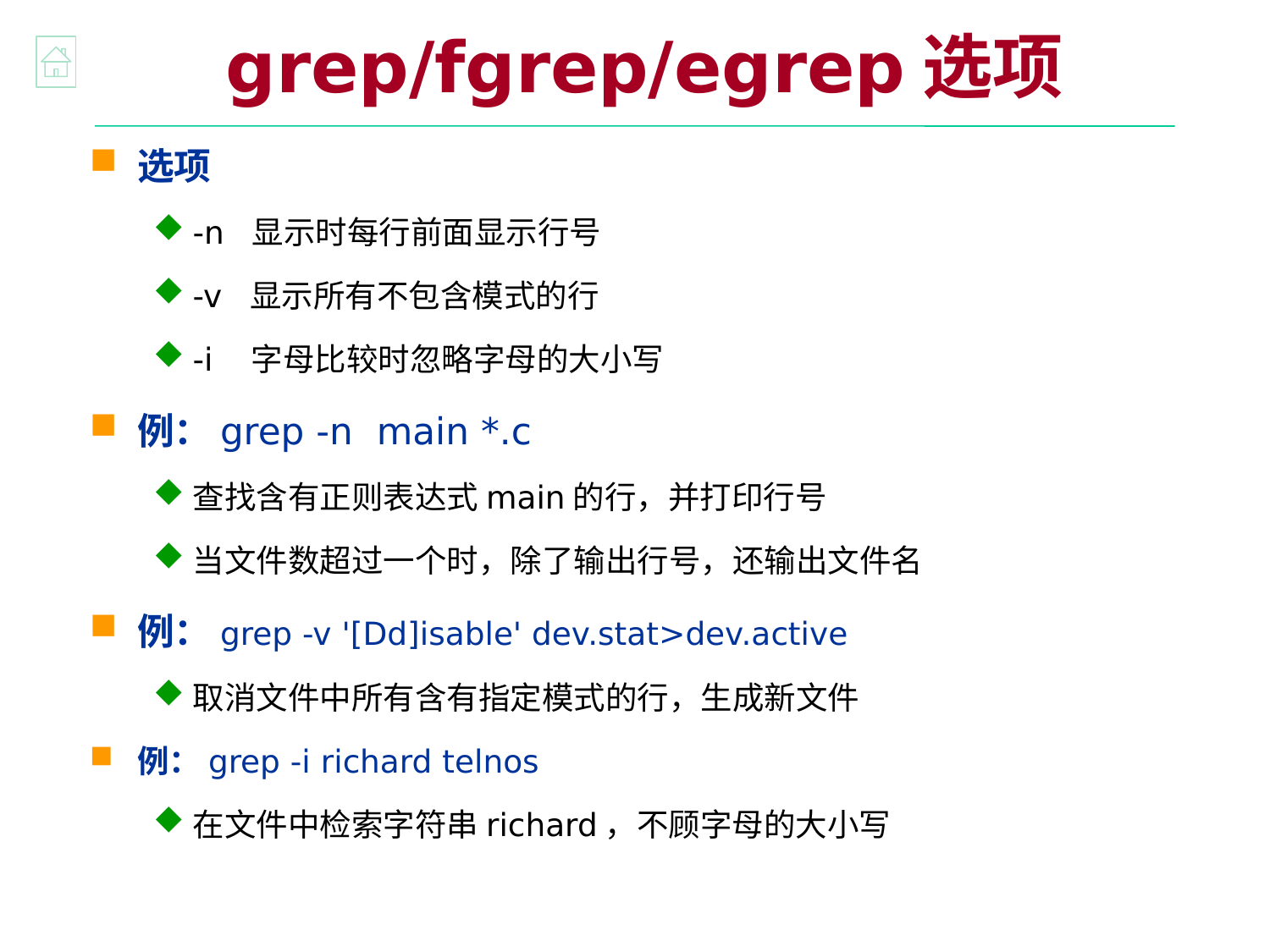

grep/fgrep/egrep选项

选项
-n  显示时每行前面显示行号
-v  显示所有不包含模式的行
-i   字母比较时忽略字母的大小写
例：grep -n  main *.c
查找含有正则表达式main的行，并打印行号
当文件数超过一个时，除了输出行号，还输出文件名
例：grep -v '[Dd]isable' dev.stat>dev.active
取消文件中所有含有指定模式的行，生成新文件
例：grep -i richard telnos
在文件中检索字符串richard，不顾字母的大小写